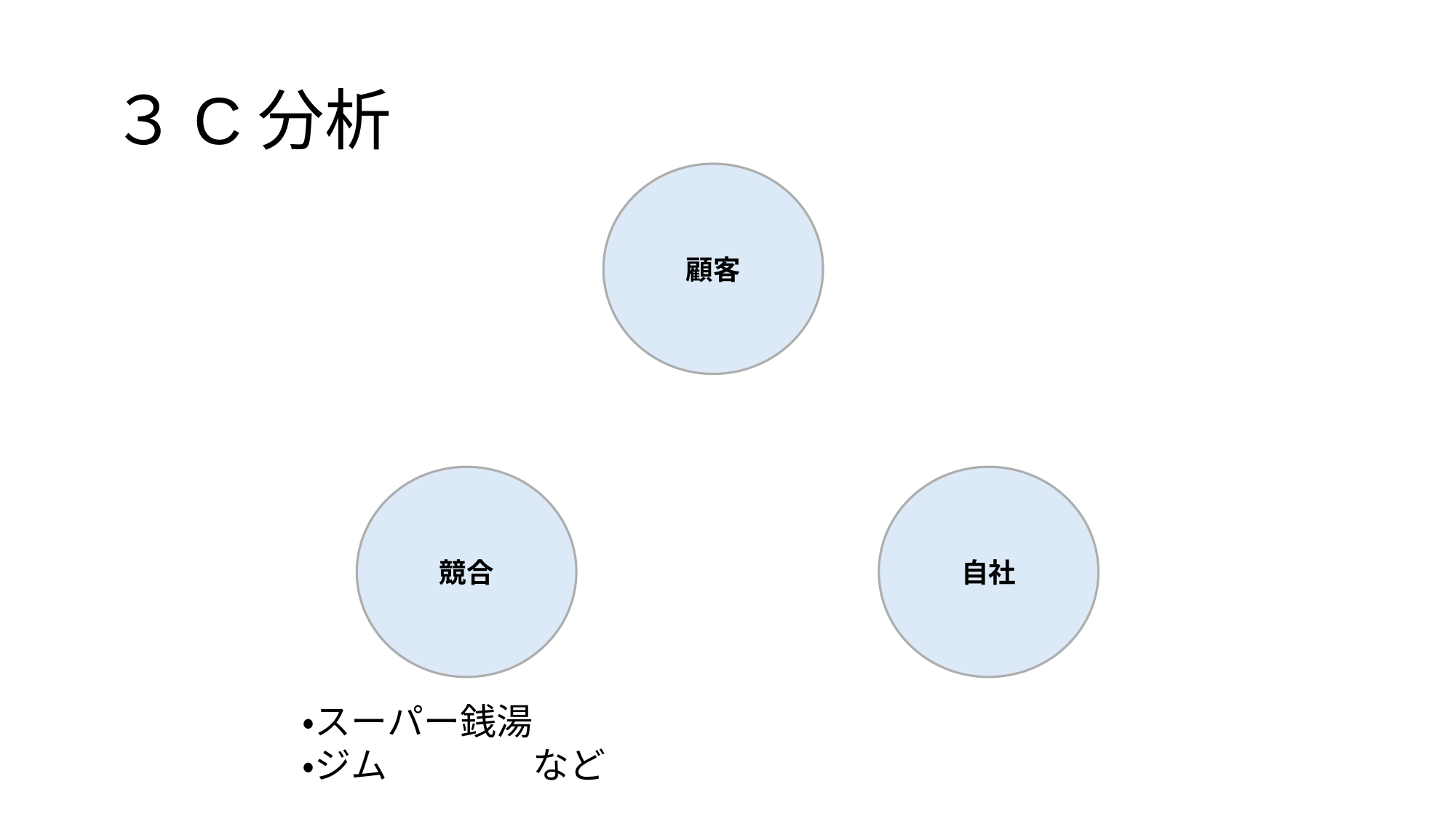

# ３C分析
顧客
競合
自社
・スーパー銭湯
・ジム　　　　など